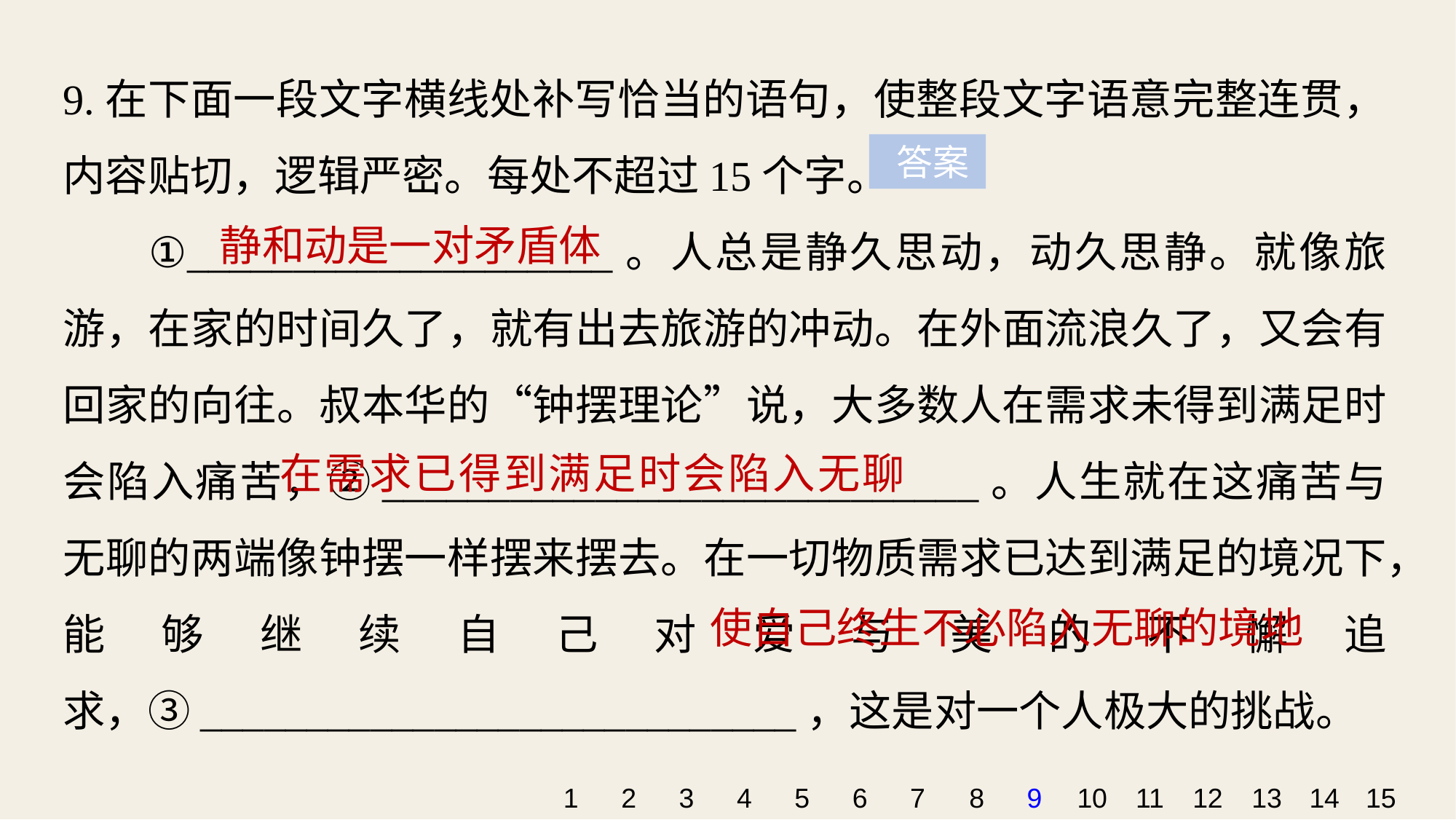

9.在下面一段文字横线处补写恰当的语句，使整段文字语意完整连贯，内容贴切，逻辑严密。每处不超过15个字。
①____________________。人总是静久思动，动久思静。就像旅游，在家的时间久了，就有出去旅游的冲动。在外面流浪久了，又会有回家的向往。叔本华的“钟摆理论”说，大多数人在需求未得到满足时会陷入痛苦，②____________________________。人生就在这痛苦与无聊的两端像钟摆一样摆来摆去。在一切物质需求已达到满足的境况下，能够继续自己对爱与美的不懈追求，③____________________________，这是对一个人极大的挑战。
 答案
静和动是一对矛盾体
在需求已得到满足时会陷入无聊
使自己终生不必陷入无聊的境地
1
2
3
4
5
6
7
8
9
10
11
12
13
14
15